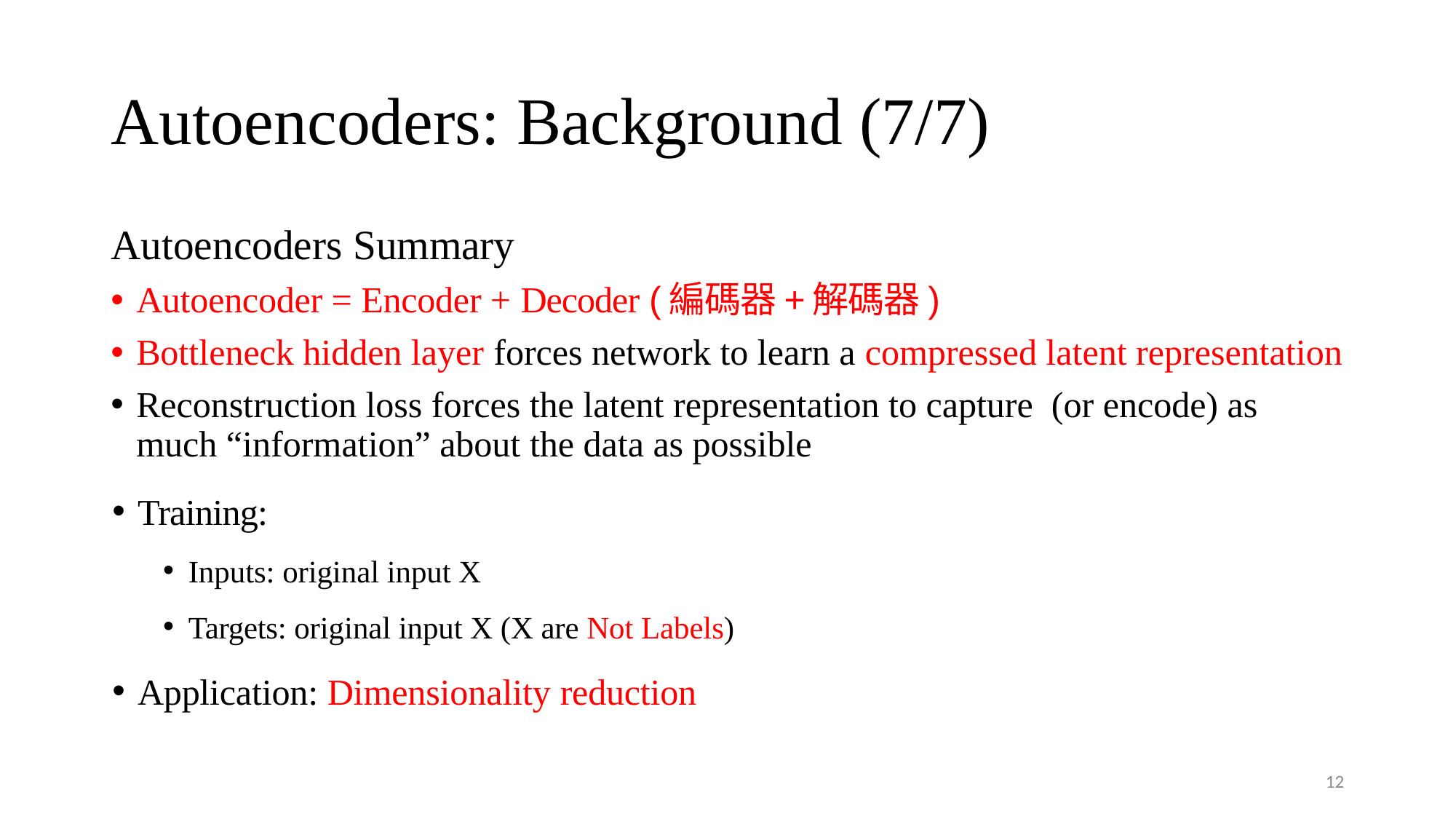

# Autoencoders: Background (7/7)
Autoencoders Summary
Autoencoder = Encoder + Decoder (編碼器+解碼器)
Bottleneck hidden layer forces network to learn a compressed latent representation
Reconstruction loss forces the latent representation to capture  (or encode) as much “information” about the data as possible
Training:
Inputs: original input X
Targets: original input X (X are Not Labels)
Application: Dimensionality reduction
12